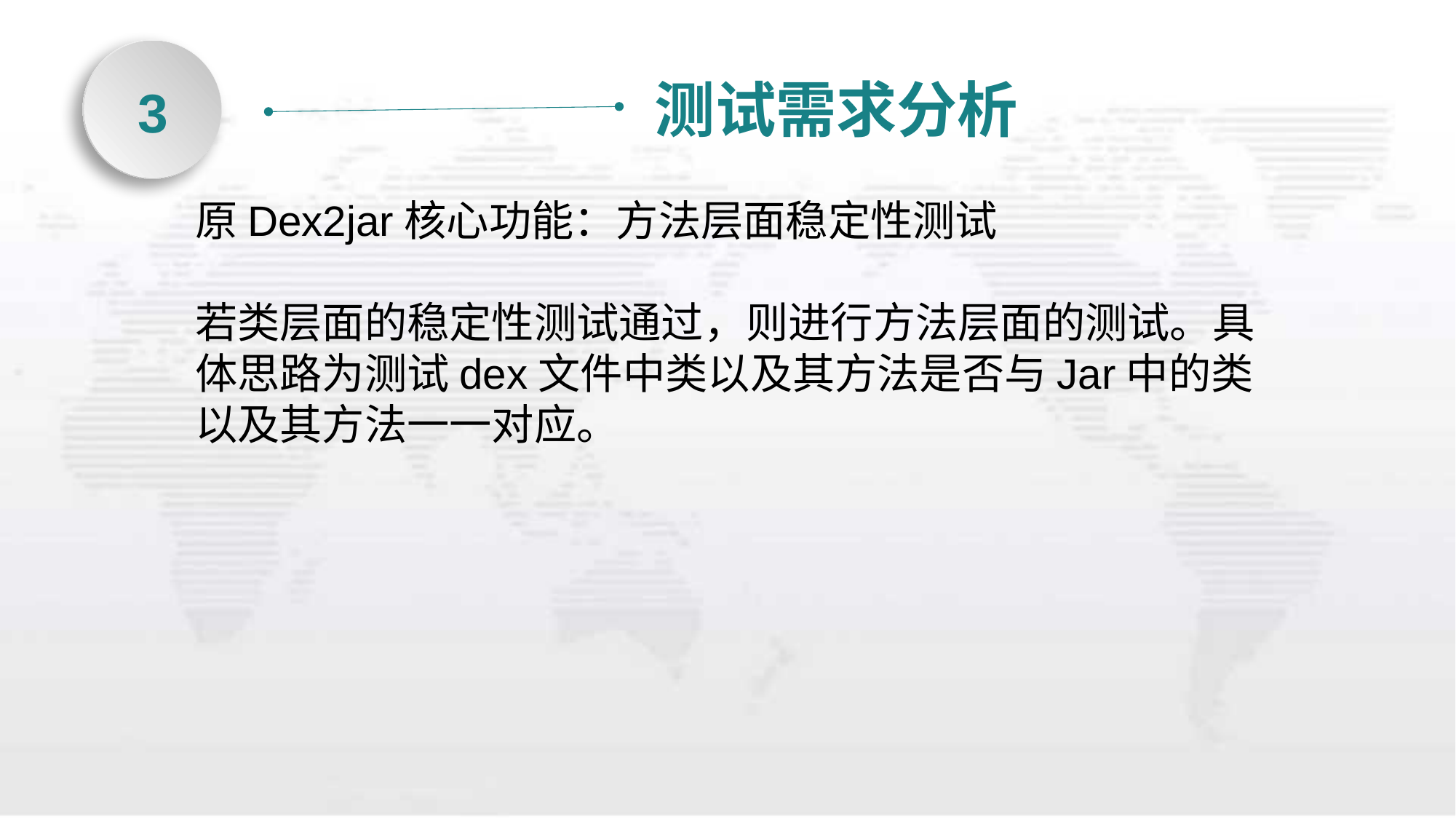

测试需求分析
3
原Dex2jar核心功能：方法层面稳定性测试

若类层面的稳定性测试通过，则进行方法层面的测试。具体思路为测试dex文件中类以及其方法是否与Jar中的类以及其方法一一对应。